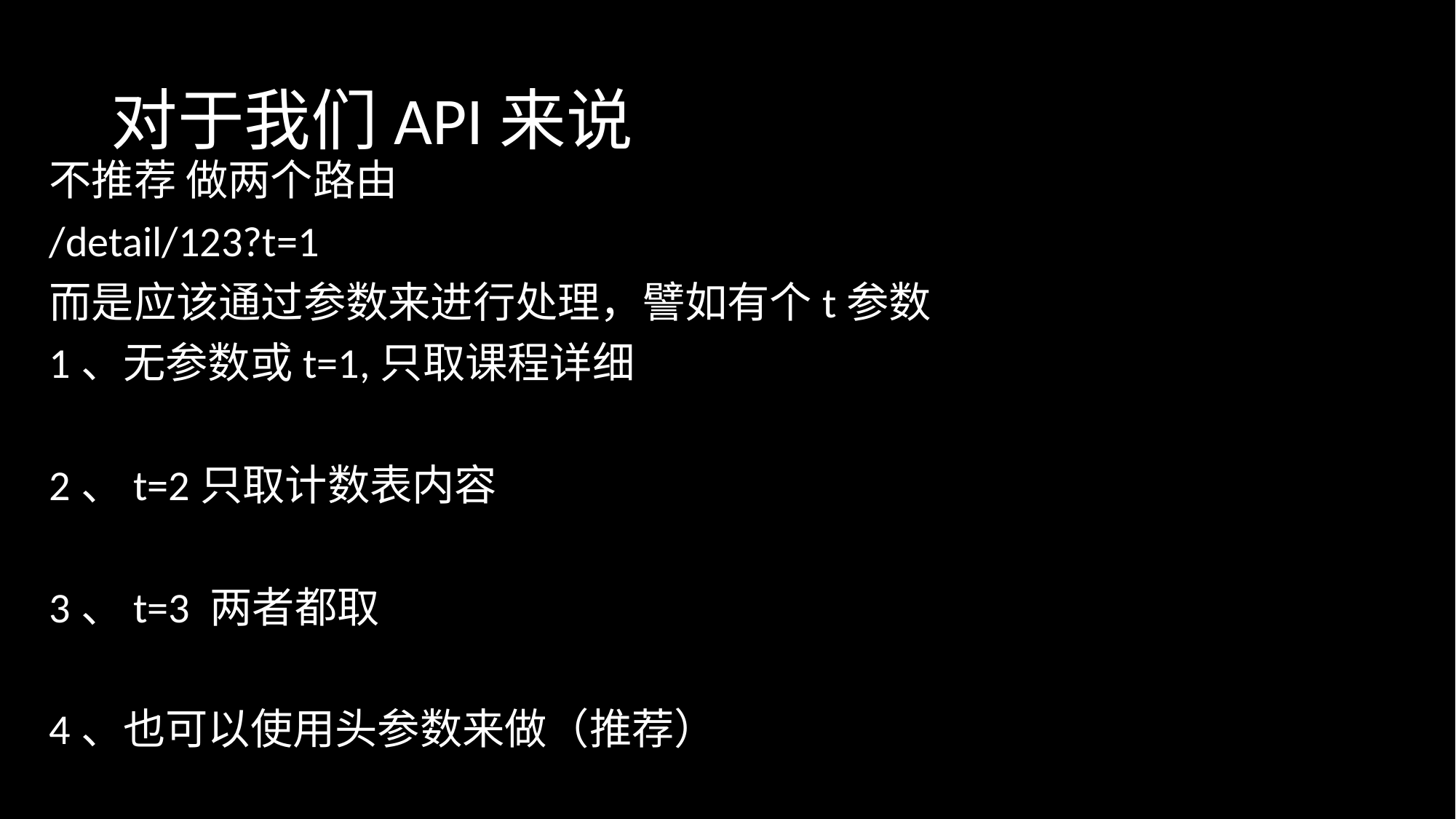

# 对于我们API来说
不推荐 做两个路由
/detail/123?t=1
而是应该通过参数来进行处理，譬如有个t参数
1、无参数或t=1,只取课程详细

2、t=2只取计数表内容

3、t=3 两者都取

4、也可以使用头参数来做（推荐）